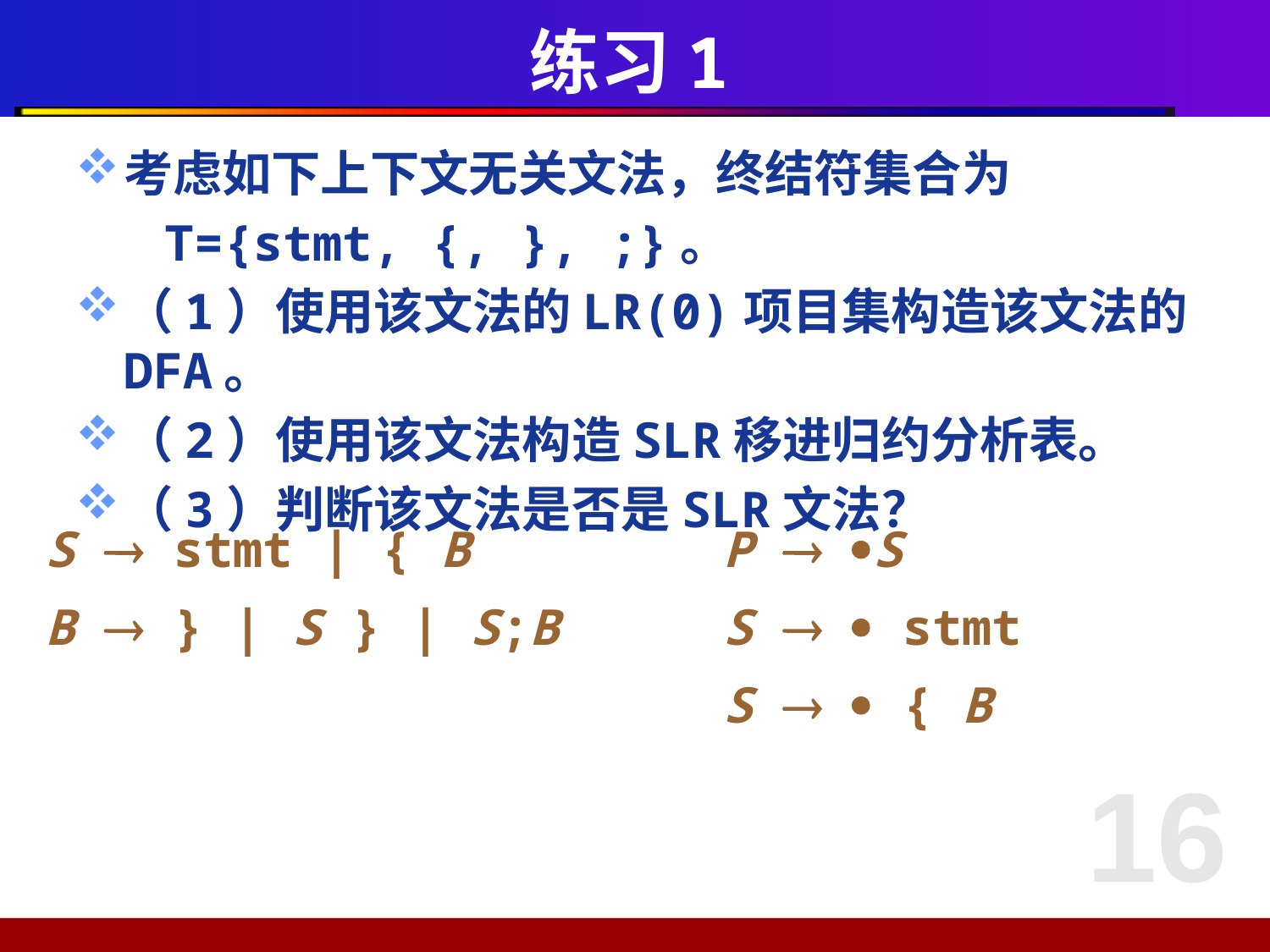

# 练习1
考虑如下上下文无关文法，终结符集合为
   T={stmt, {, }, ;}。
（1）使用该文法的LR(0)项目集构造该文法的DFA。
（2）使用该文法构造SLR移进归约分析表。
（3）判断该文法是否是SLR文法？
S → stmt | { B
B → } | S } | S;B
P → •S
S → • stmt
S → • { B
16